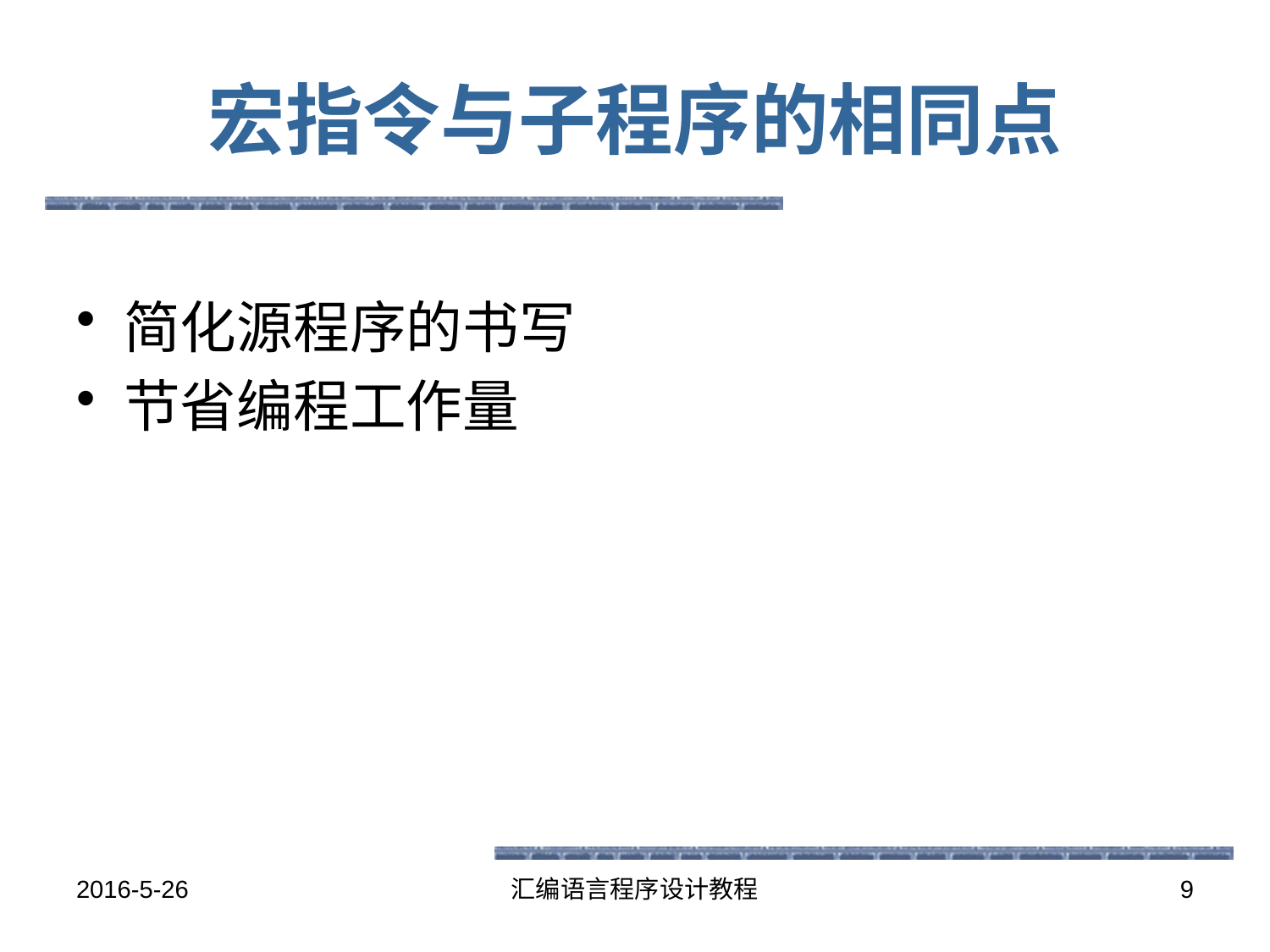

# 宏指令与子程序的相同点
简化源程序的书写
节省编程工作量
2016-5-26
汇编语言程序设计教程
9